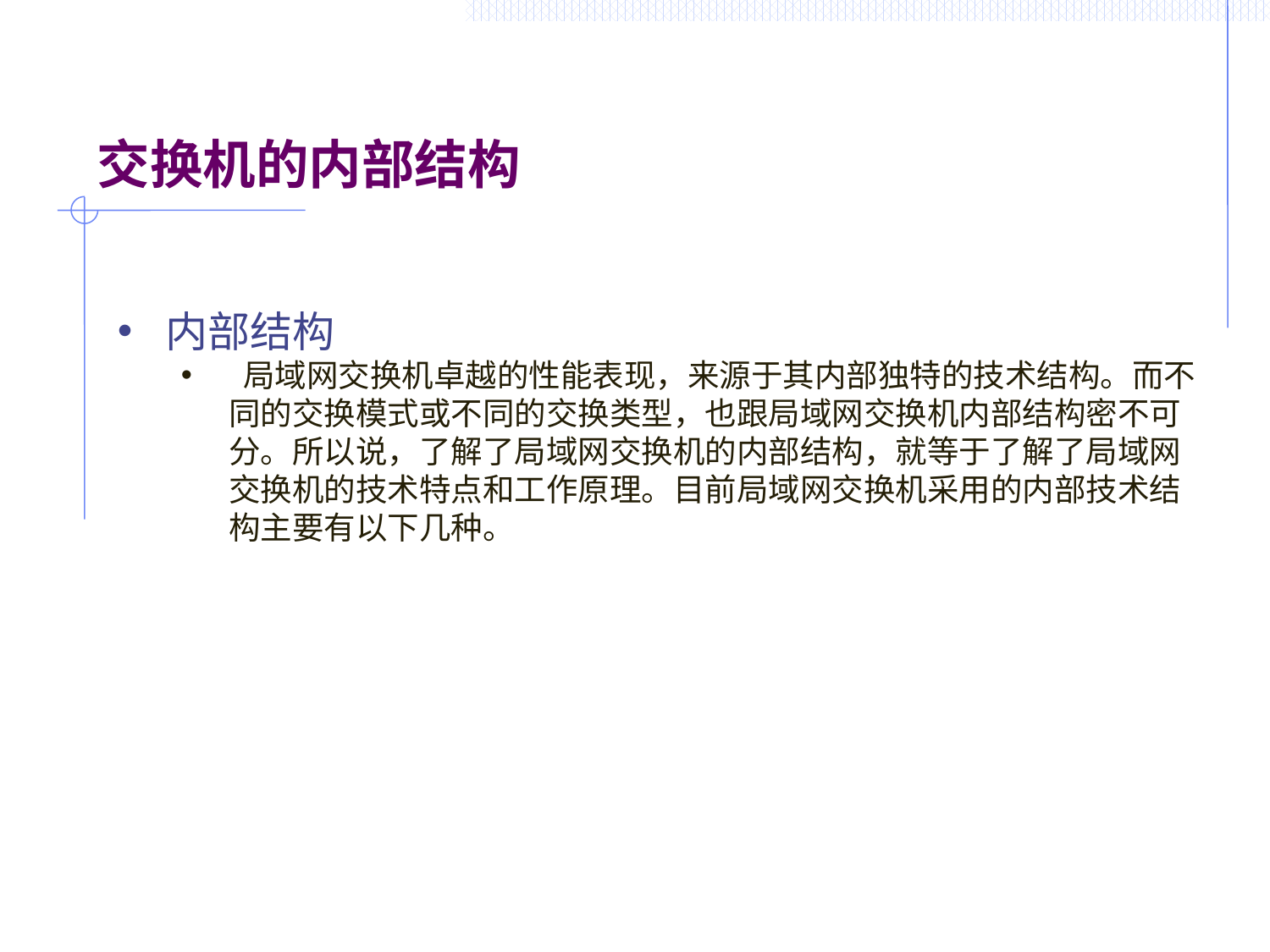

# 交换机的内部结构

内部结构
 局域网交换机卓越的性能表现，来源于其内部独特的技术结构。而不同的交换模式或不同的交换类型，也跟局域网交换机内部结构密不可分。所以说，了解了局域网交换机的内部结构，就等于了解了局域网交换机的技术特点和工作原理。目前局域网交换机采用的内部技术结构主要有以下几种。